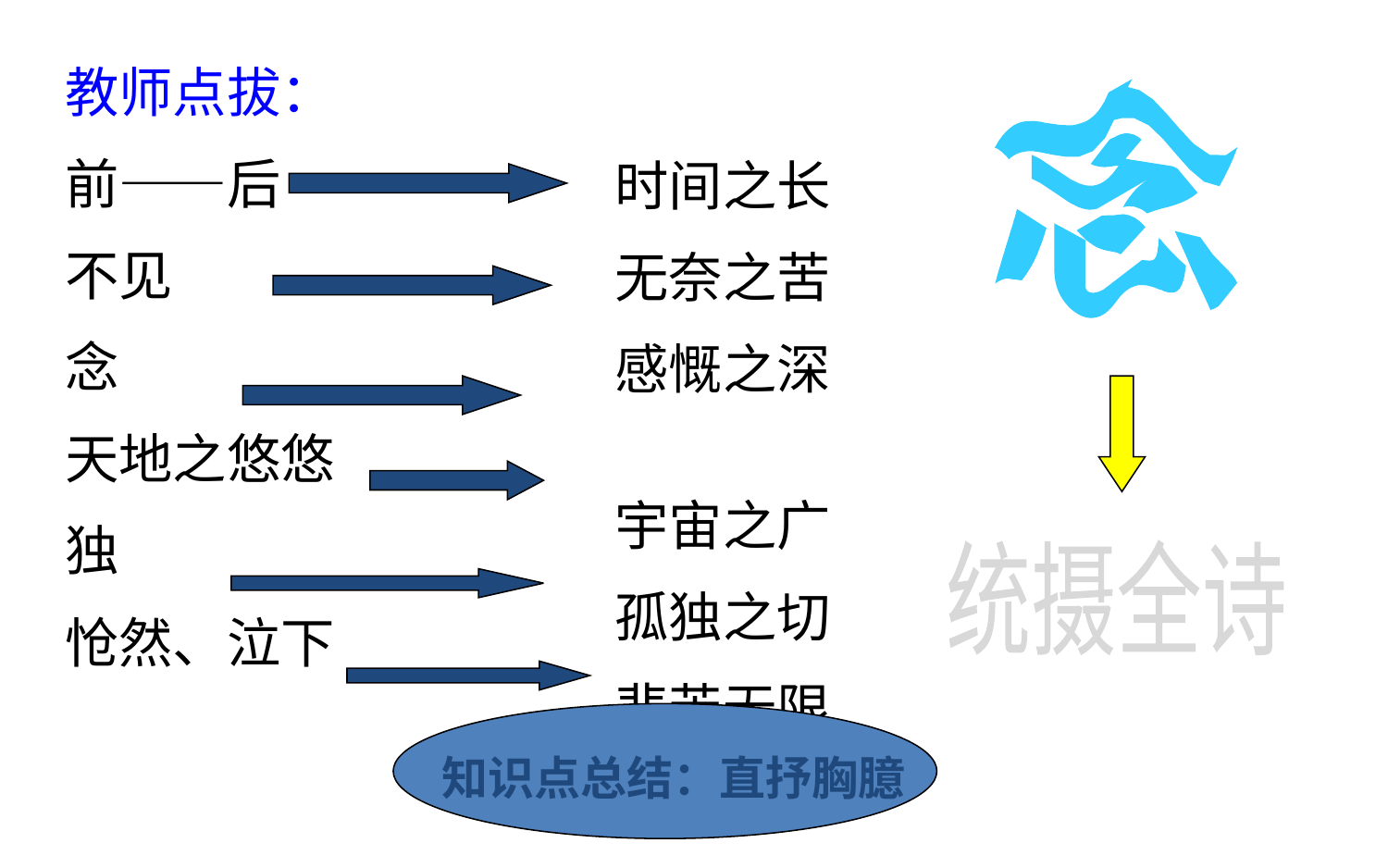

教师点拔：
前——后
不见
念
天地之悠悠
独
怆然、泣下
念
时间之长
无奈之苦
感慨之深
宇宙之广
孤独之切
悲苦无限

统摄全诗

知识点总结：直抒胸臆